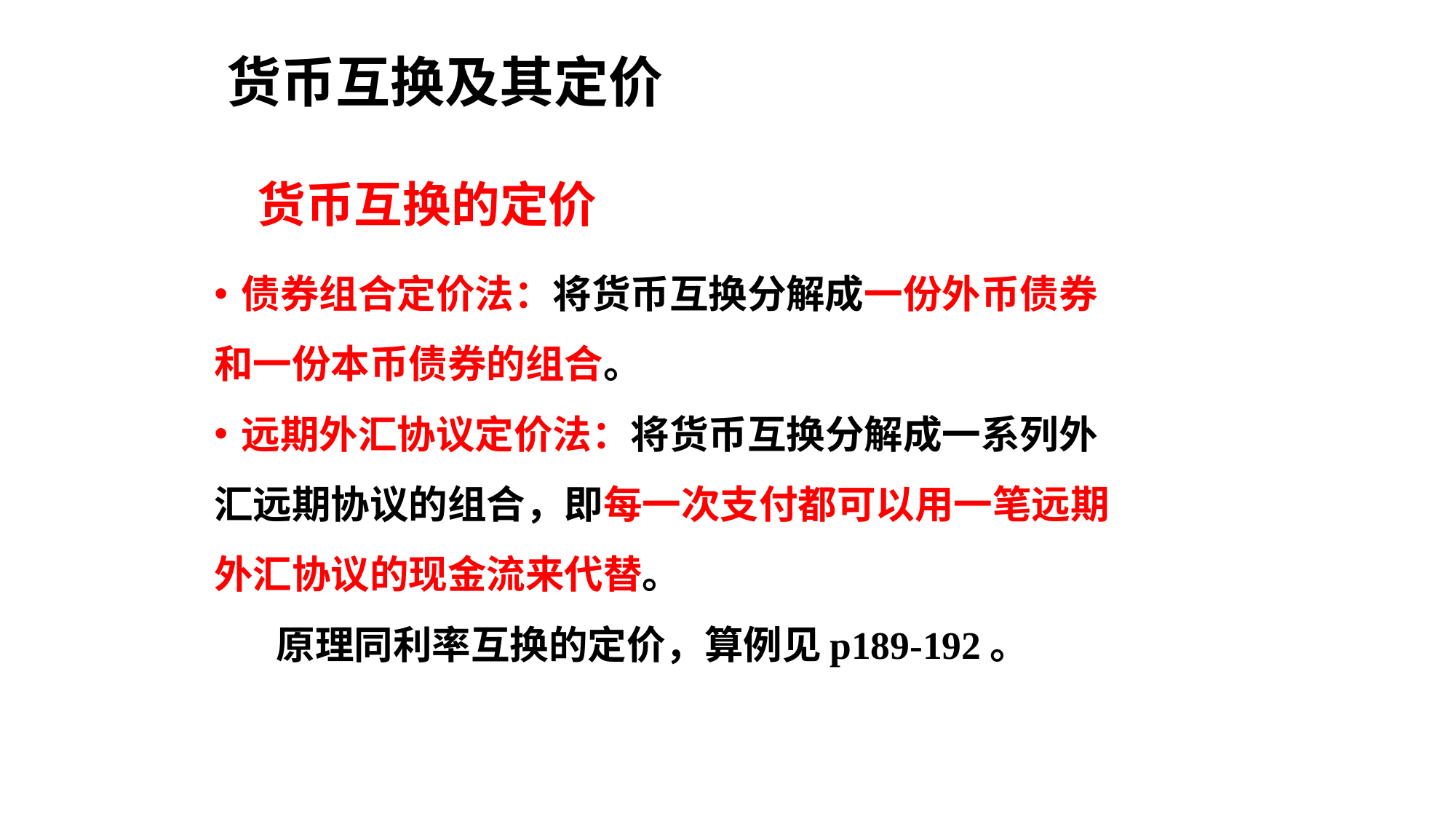

货币互换及其定价
货币互换的定价
债券组合定价法：将货币互换分解成一份外币债券
和一份本币债券的组合。
远期外汇协议定价法：将货币互换分解成一系列外
汇远期协议的组合，即每一次支付都可以用一笔远期
外汇协议的现金流来代替。
      原理同利率互换的定价，算例见p189-192。